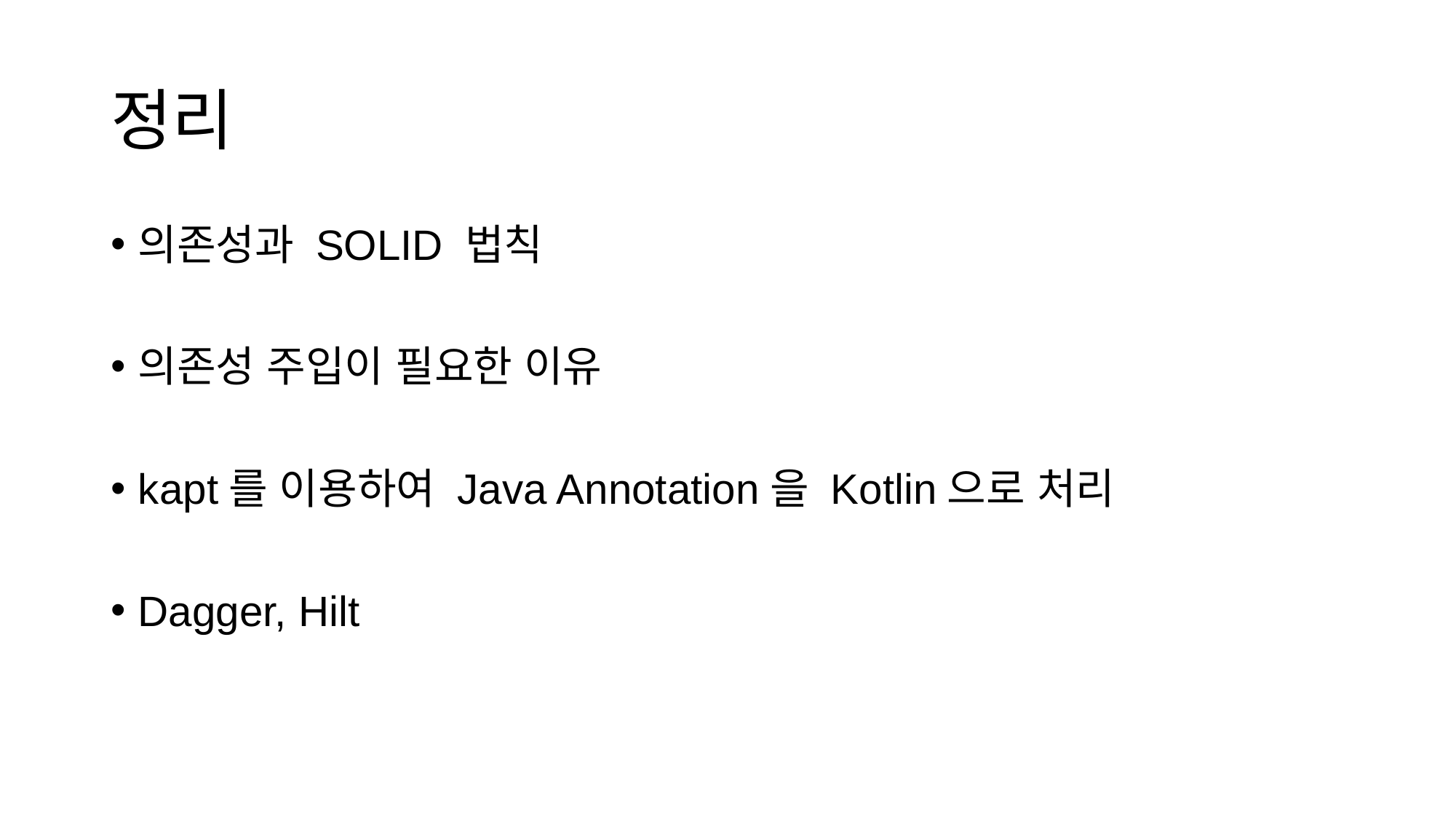

# 정리
의존성과 SOLID 법칙

의존성 주입이 필요한 이유

kapt를 이용하여 Java Annotation을 Kotlin으로 처리

Dagger, Hilt